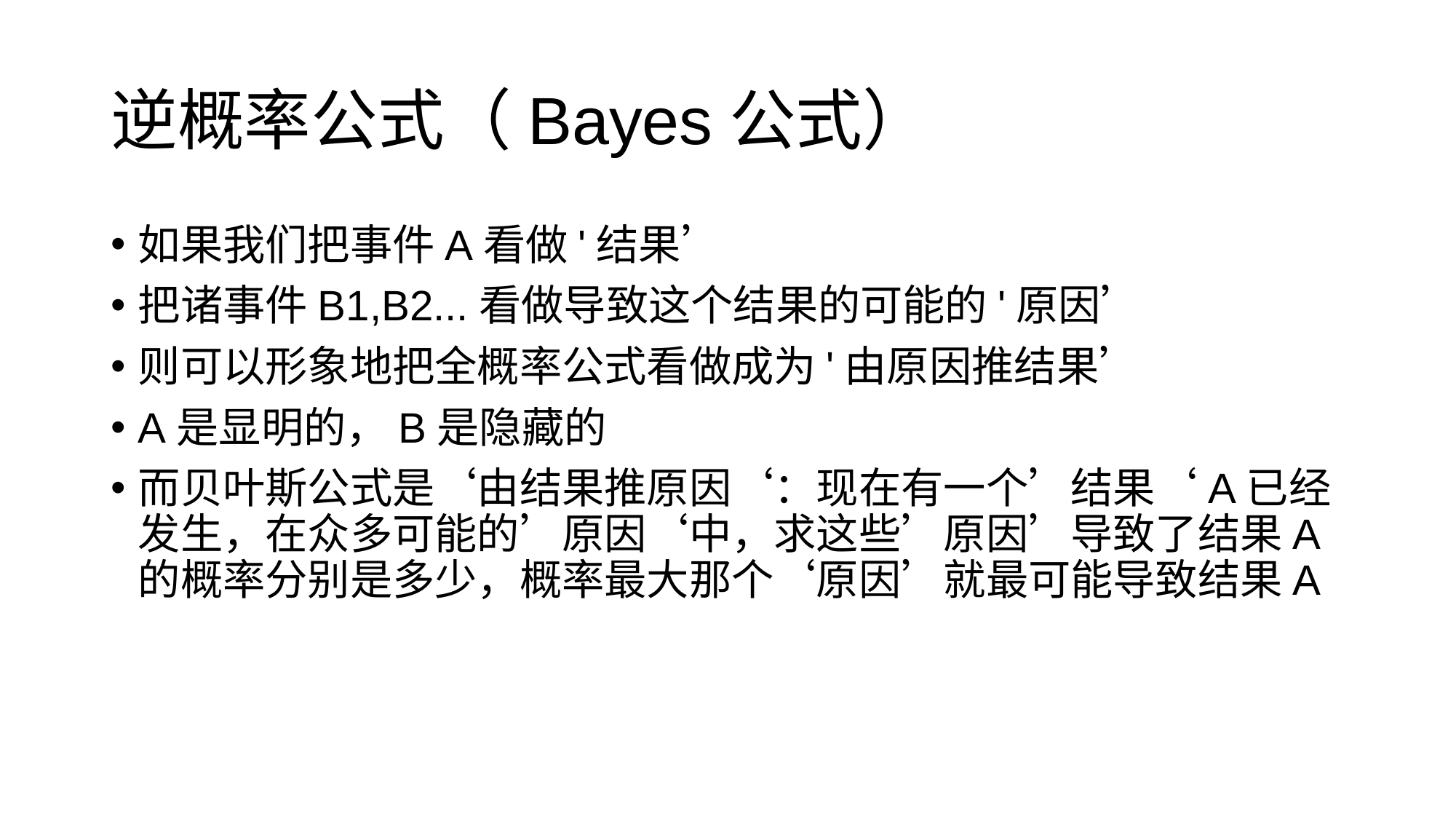

# 逆概率公式（Bayes公式）
如果我们把事件A看做'结果’
把诸事件B1,B2...看做导致这个结果的可能的'原因’
则可以形象地把全概率公式看做成为'由原因推结果’
A是显明的，B是隐藏的
而贝叶斯公式是‘由结果推原因‘：现在有一个’结果‘A已经发生，在众多可能的’原因‘中，求这些’原因’导致了结果A的概率分别是多少，概率最大那个‘原因’就最可能导致结果A